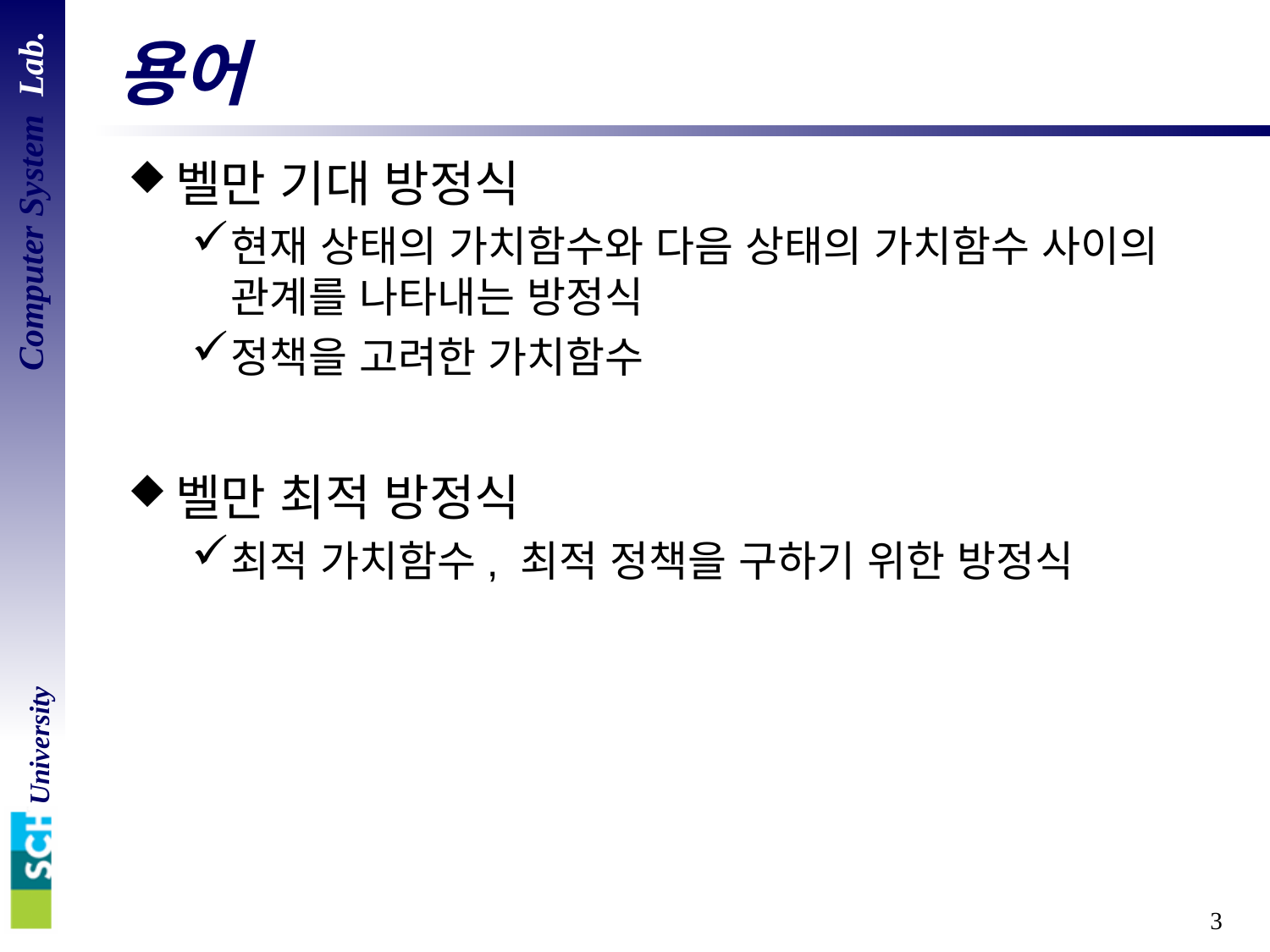

# 용어
벨만 기대 방정식
현재 상태의 가치함수와 다음 상태의 가치함수 사이의 관계를 나타내는 방정식
정책을 고려한 가치함수

벨만 최적 방정식
최적 가치함수, 최적 정책을 구하기 위한 방정식